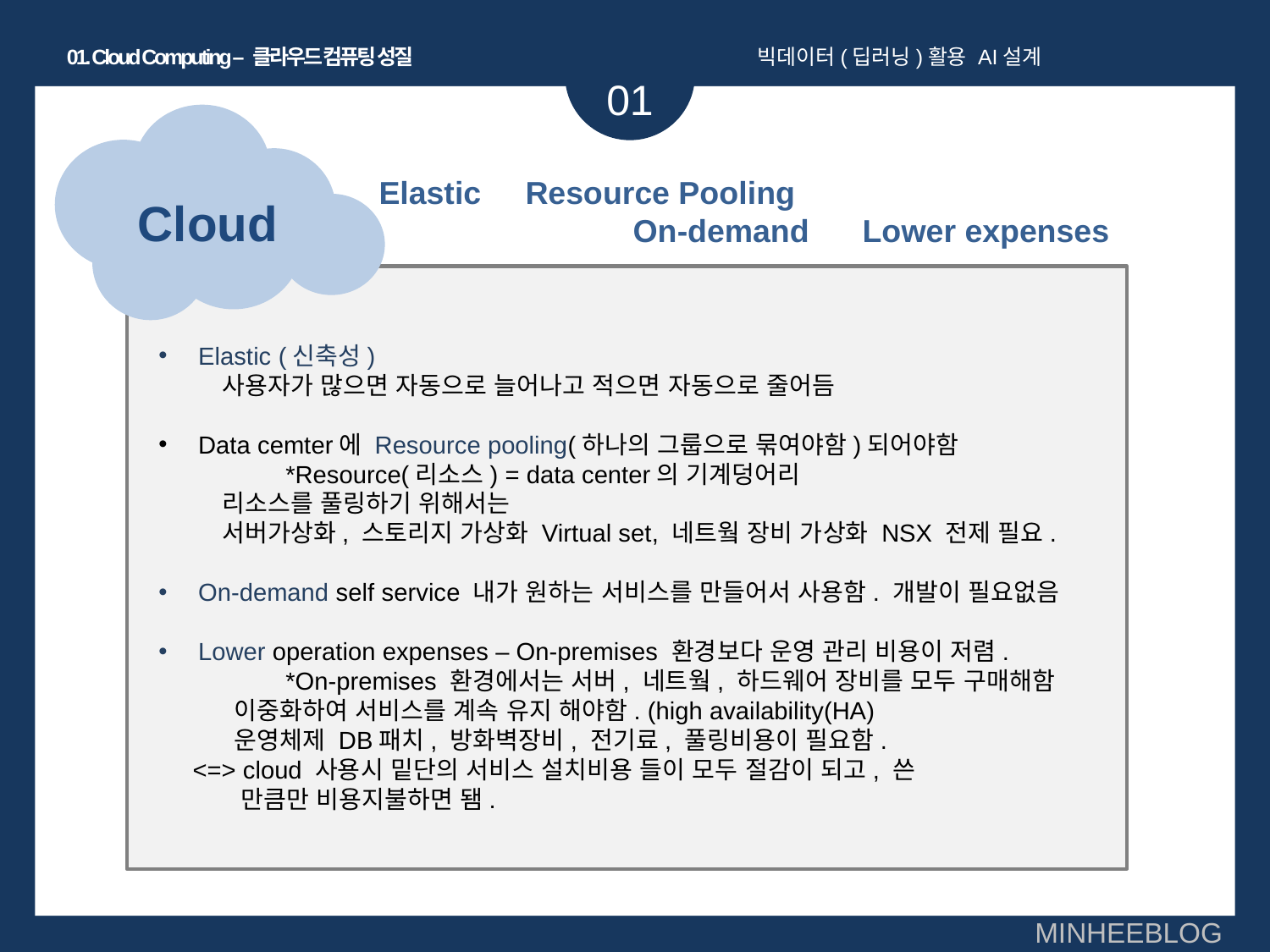

01. Cloud Computing – 클라우드 컴퓨팅 성질

빅데이터(딥러닝)활용 AI설계
01

Cloud
Elastic     Resource Pooling
		On-demand      Lower expenses

Elastic (신축성)
사용자가 많으면 자동으로 늘어나고 적으면 자동으로 줄어듬

Data cemter에 Resource pooling(하나의 그룹으로 묶여야함)되어야함
	*Resource(리소스) = data center의 기계덩어리
	리소스를 풀링하기 위해서는
	서버가상화, 스토리지 가상화 Virtual set, 네트웤 장비 가상화 NSX 전제 필요.

On-demand self service 내가 원하는 서비스를 만들어서 사용함. 개발이 필요없음

Lower operation expenses – On-premises 환경보다 운영 관리 비용이 저렴.
	*On-premises 환경에서는 서버, 네트웤, 하드웨어 장비를 모두 구매해함
          이중화하여 서비스를 계속 유지 해야함. (high availability(HA)
          운영체제 DB패치, 방화벽장비, 전기료, 풀링비용이 필요함.
              <=> cloud 사용시 밑단의 서비스 설치비용 들이 모두 절감이 되고, 쓴
                    만큼만 비용지불하면 됌.
MINHEEBLOG